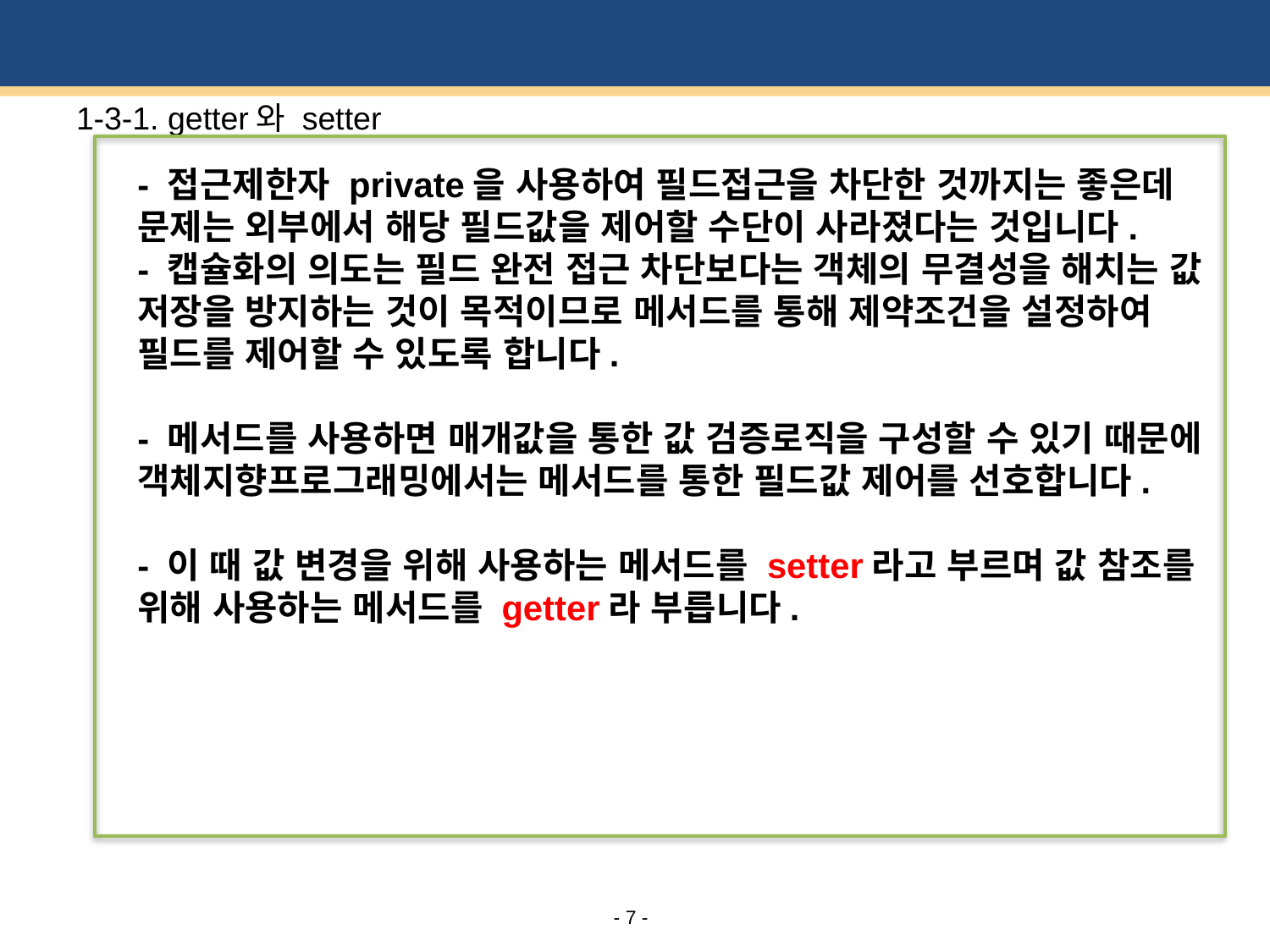

# 1-3-1. getter와 setter

- 접근제한자 private을 사용하여 필드접근을 차단한 것까지는 좋은데 문제는 외부에서 해당 필드값을 제어할 수단이 사라졌다는 것입니다.
- 캡슐화의 의도는 필드 완전 접근 차단보다는 객체의 무결성을 해치는 값 저장을 방지하는 것이 목적이므로 메서드를 통해 제약조건을 설정하여 필드를 제어할 수 있도록 합니다.

- 메서드를 사용하면 매개값을 통한 값 검증로직을 구성할 수 있기 때문에 객체지향프로그래밍에서는 메서드를 통한 필드값 제어를 선호합니다.

- 이 때 값 변경을 위해 사용하는 메서드를 setter라고 부르며 값 참조를 위해 사용하는 메서드를 getter라 부릅니다.